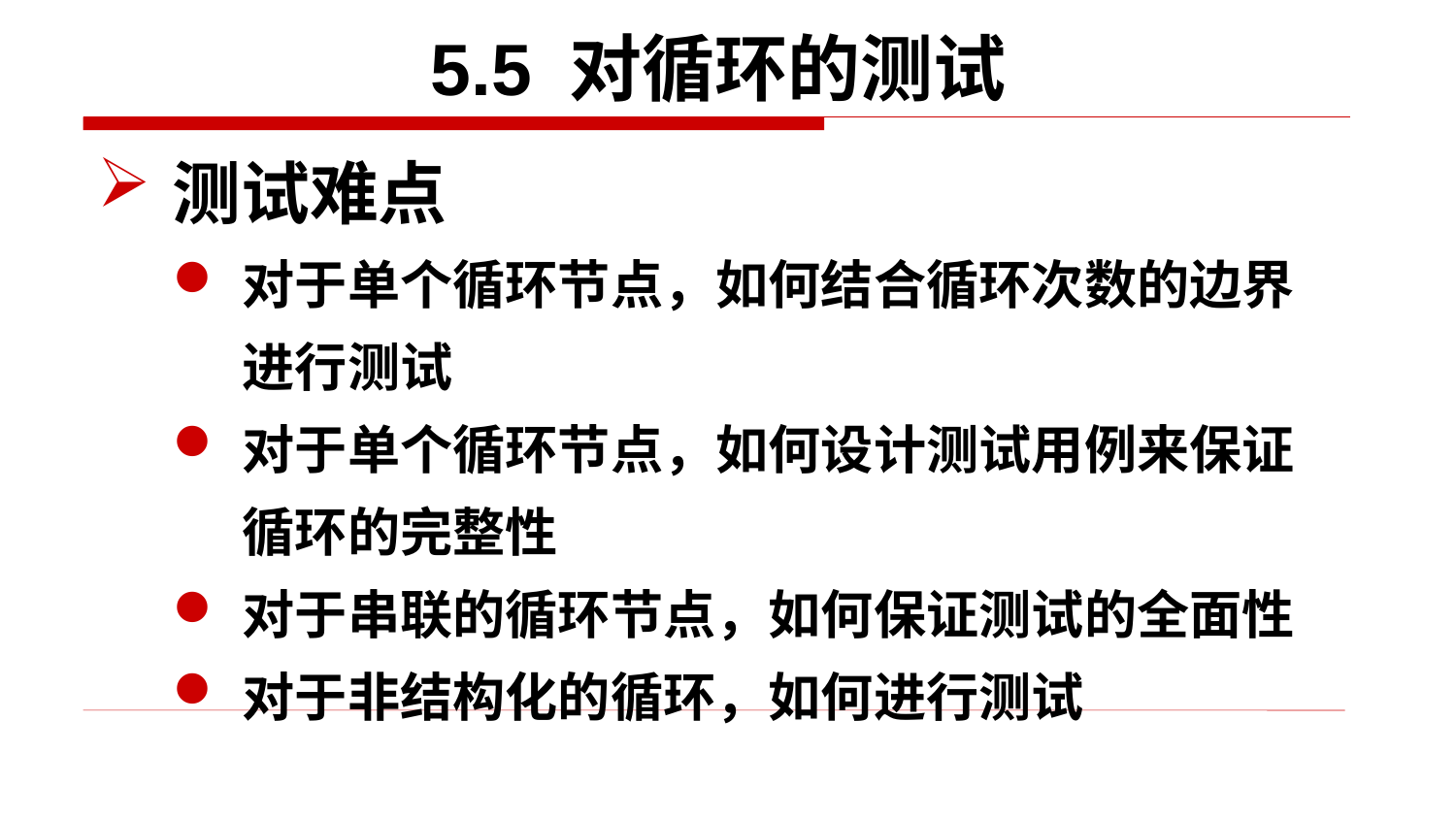

# 5.5 对循环的测试
测试难点
对于单个循环节点，如何结合循环次数的边界进行测试
对于单个循环节点，如何设计测试用例来保证循环的完整性
对于串联的循环节点，如何保证测试的全面性
对于非结构化的循环，如何进行测试